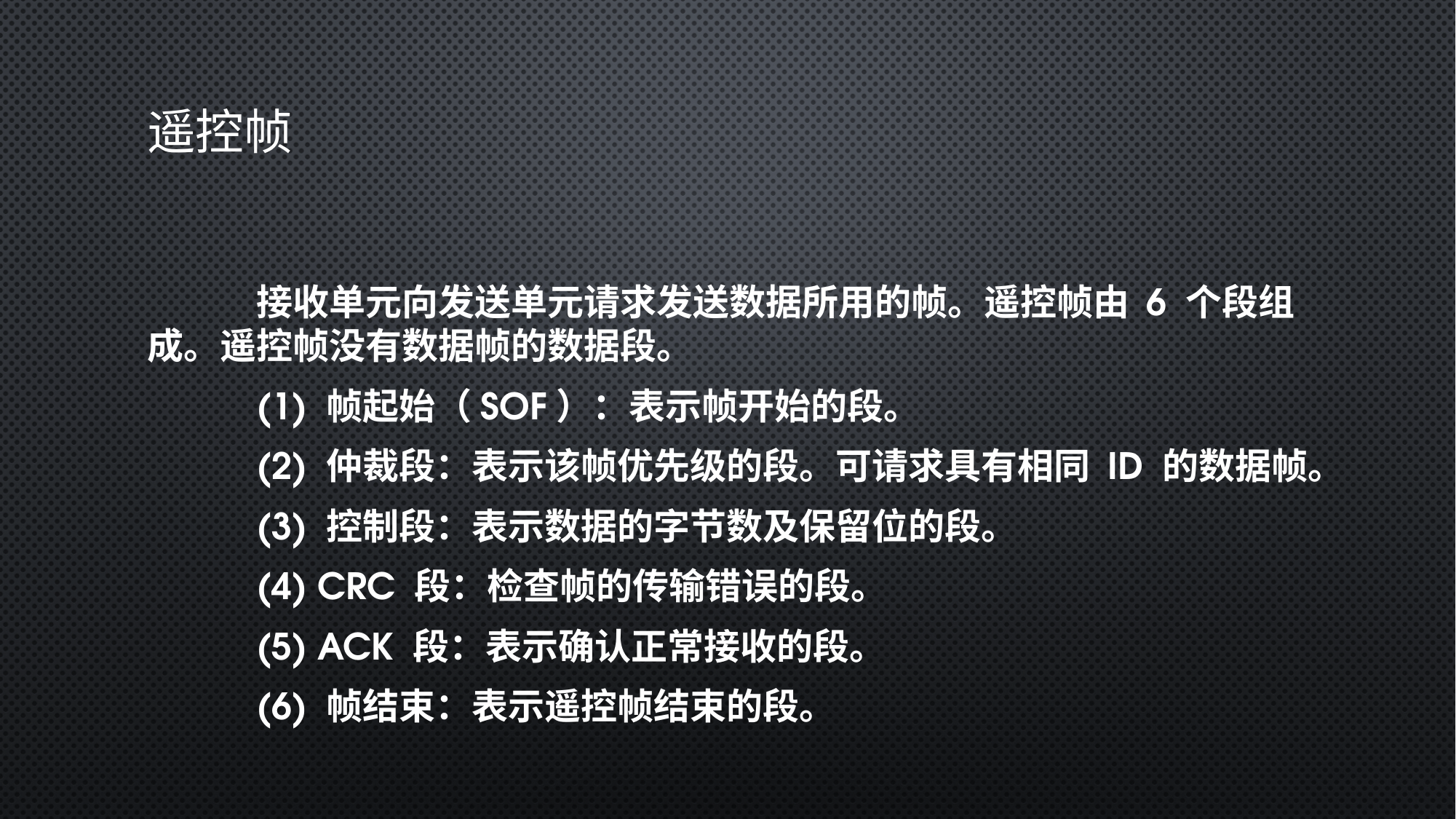

# 遥控帧
	接收单元向发送单元请求发送数据所用的帧。遥控帧由 6 个段组成。遥控帧没有数据帧的数据段。
	(1) 帧起始（SOF）：表示帧开始的段。
	(2) 仲裁段：表示该帧优先级的段。可请求具有相同 ID 的数据帧。
	(3) 控制段：表示数据的字节数及保留位的段。
	(4) CRC 段：检查帧的传输错误的段。
	(5) ACK 段：表示确认正常接收的段。
	(6) 帧结束：表示遥控帧结束的段。